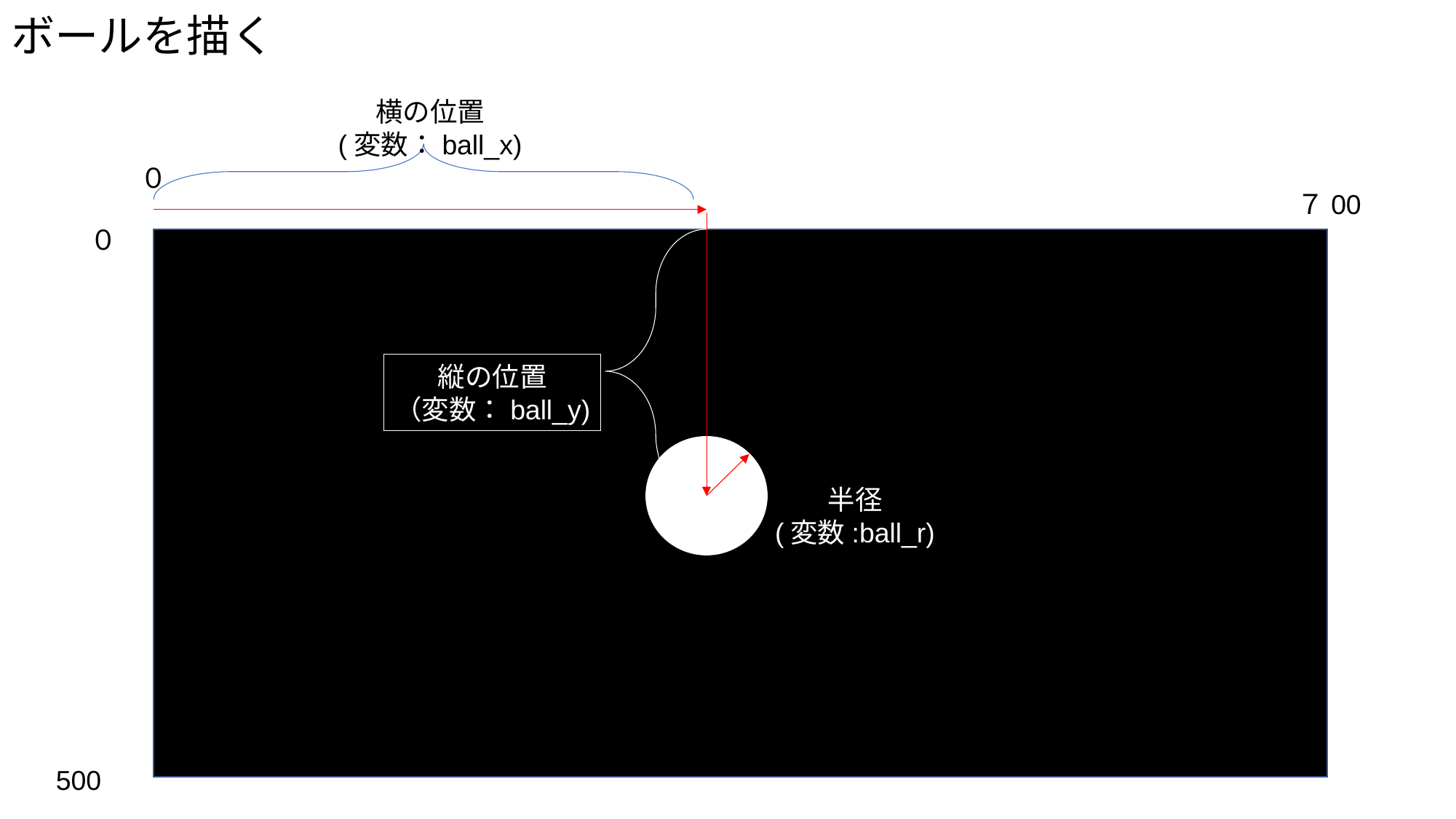

ボールを描く

横の位置
(変数：ball_x)
０
７00
０

縦の位置
（変数：ball_y)

半径
(変数:ball_r)
500